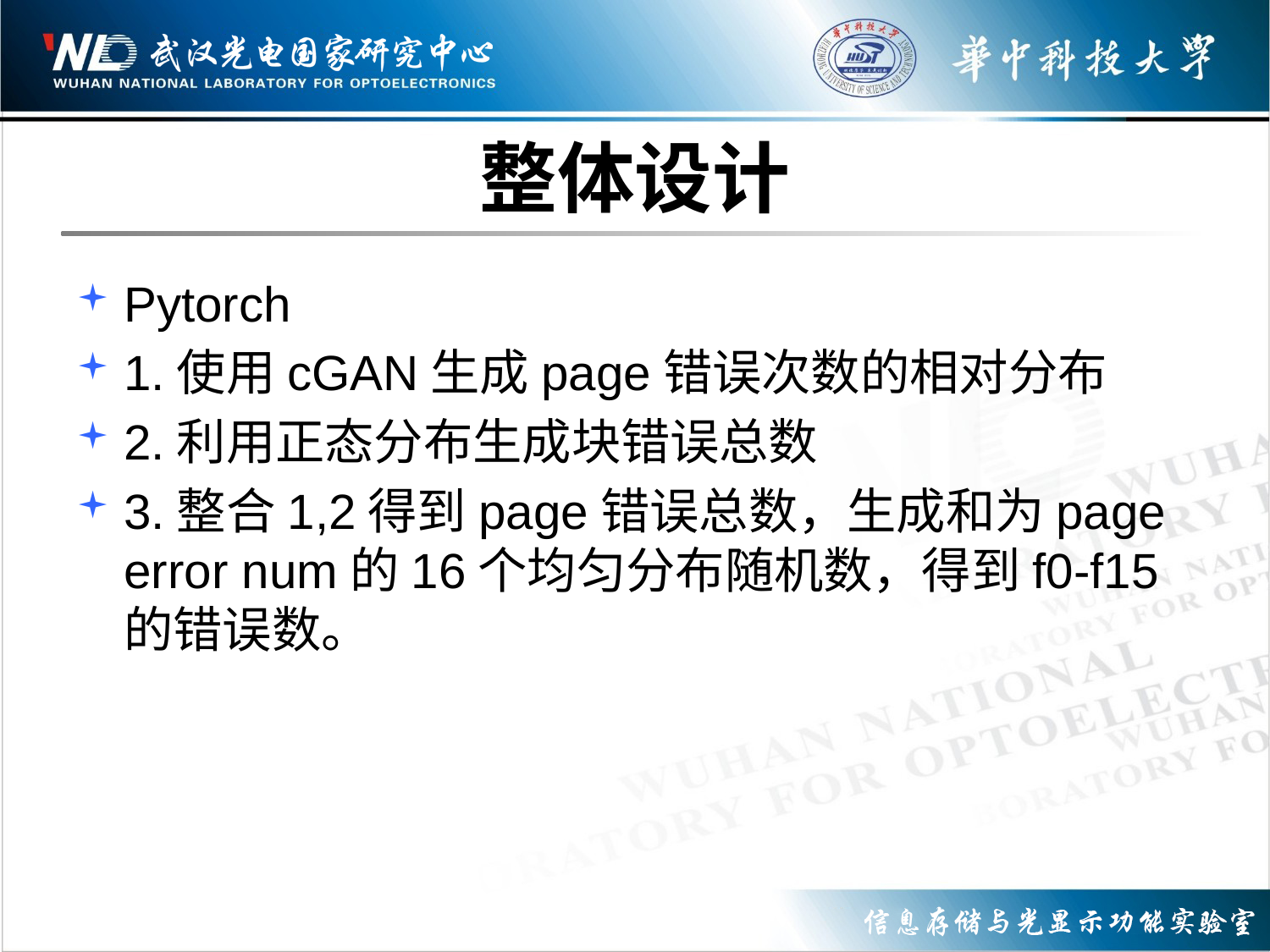

# 整体设计
Pytorch
1.使用cGAN生成page错误次数的相对分布
2.利用正态分布生成块错误总数
3.整合1,2得到page错误总数，生成和为page error num的16个均匀分布随机数，得到f0-f15的错误数。